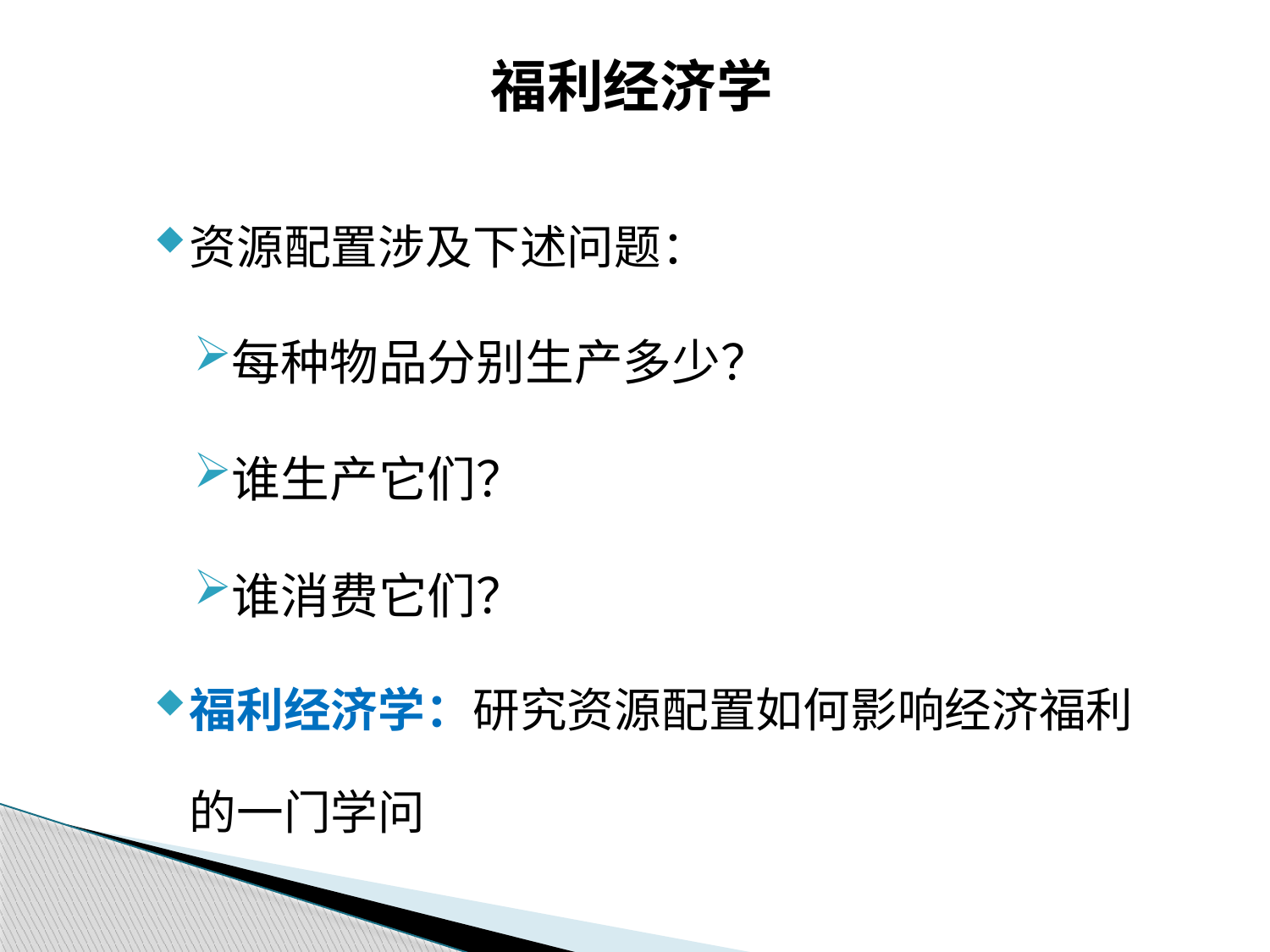

福利经济学
资源配置涉及下述问题：
每种物品分别生产多少？
谁生产它们？
谁消费它们？
福利经济学：研究资源配置如何影响经济福利的一门学问